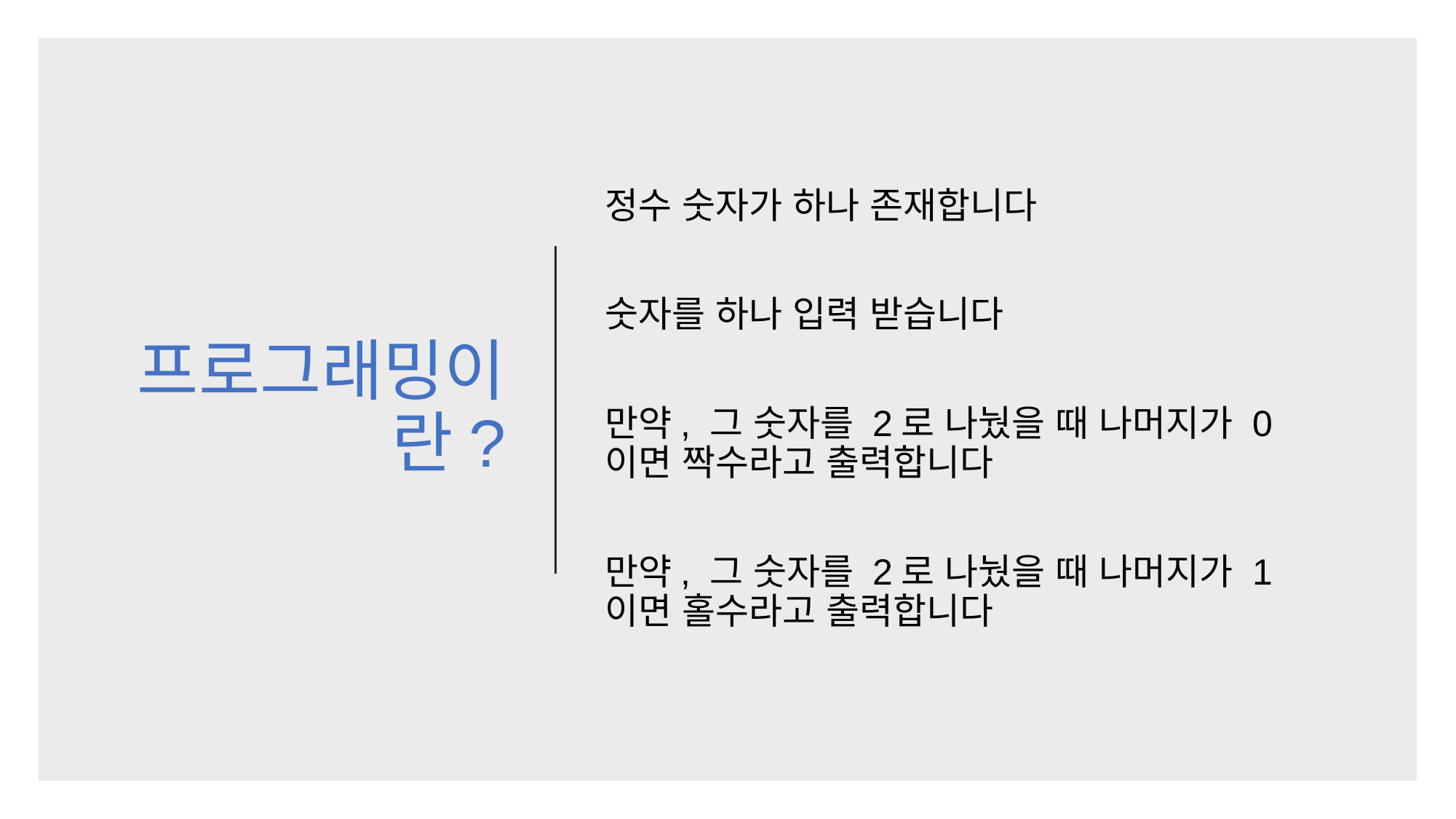

# 프로그래밍이란?
정수 숫자가 하나 존재합니다

숫자를 하나 입력 받습니다

만약, 그 숫자를 2로 나눴을 때 나머지가 0 이면 짝수라고 출력합니다

만약, 그 숫자를 2로 나눴을 때 나머지가 1이면 홀수라고 출력합니다